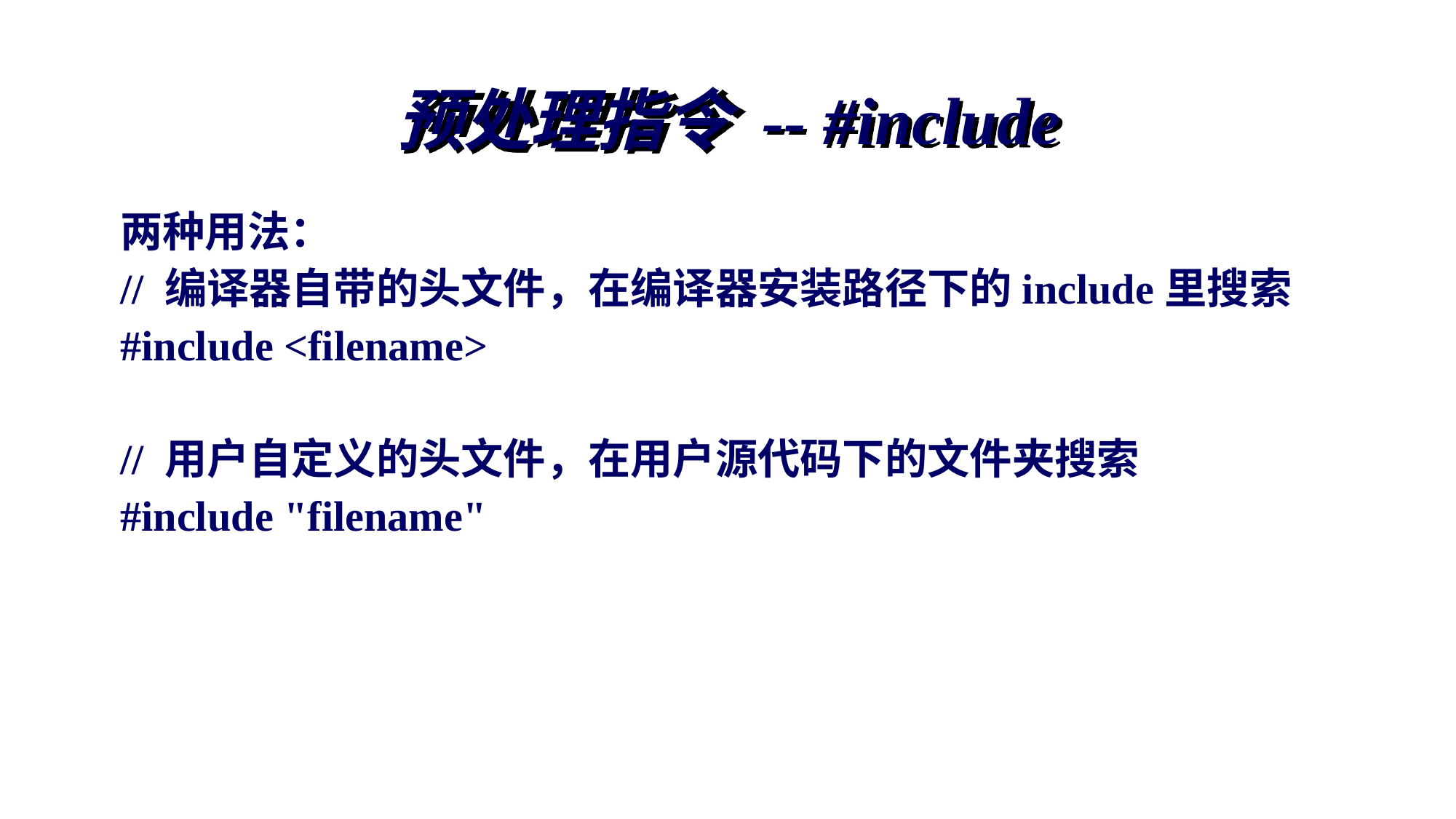

# 预处理指令 -- #include
两种用法：
// 编译器自带的头文件，在编译器安装路径下的include里搜索
#include <filename>

// 用户自定义的头文件，在用户源代码下的文件夹搜索
#include "filename"